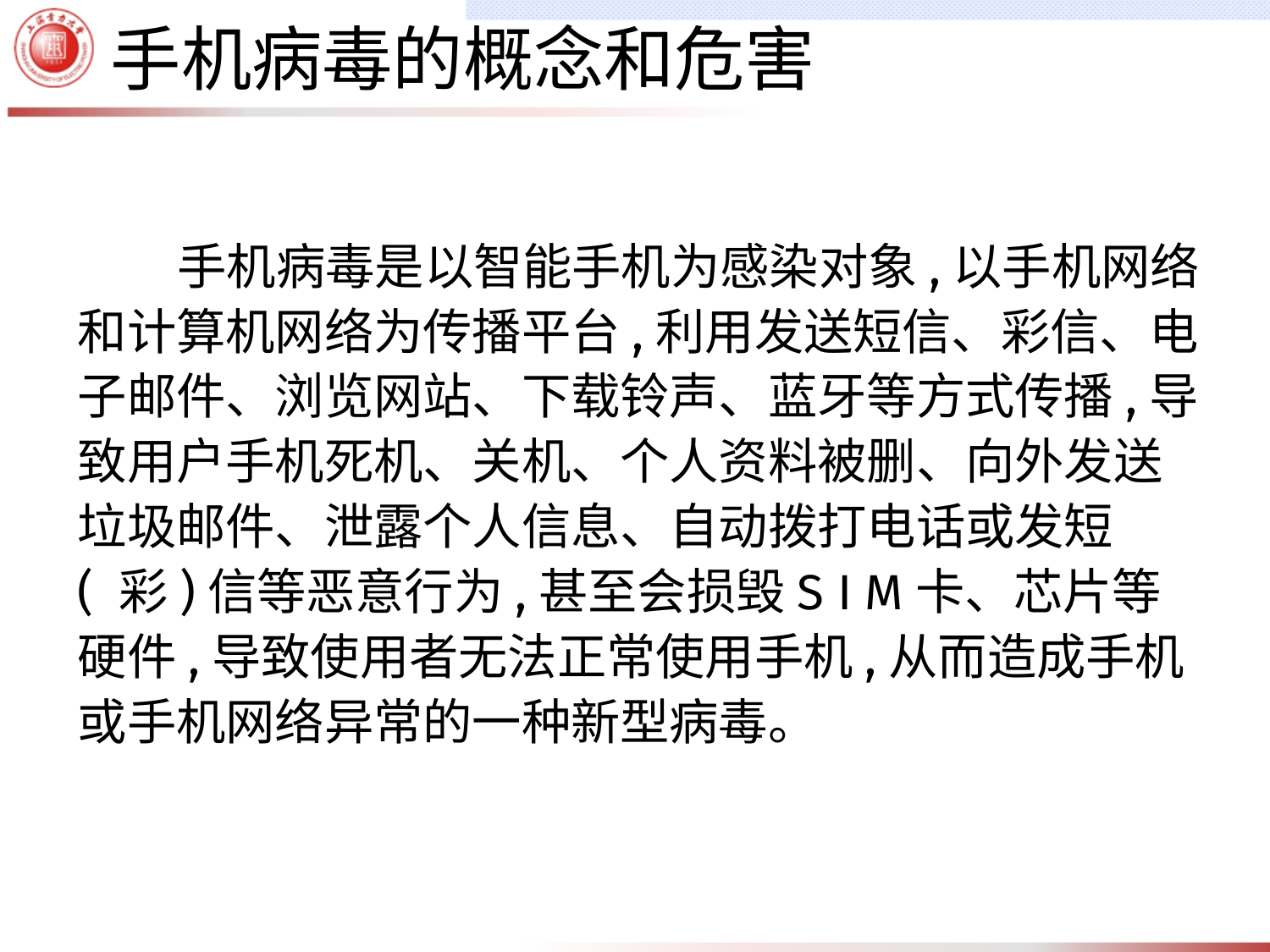

手机病毒的概念和危害
        手机病毒是以智能手机为感染对象,以手机网络和计算机网络为传播平台,利用发送短信、彩信、电子邮件、浏览网站、下载铃声、蓝牙等方式传播,导致用户手机死机、关机、个人资料被删、向外发送垃圾邮件、泄露个人信息、自动拨打电话或发短 ( 彩)信等恶意行为,甚至会损毁S I M卡、芯片等硬件,导致使用者无法正常使用手机,从而造成手机或手机网络异常的一种新型病毒。